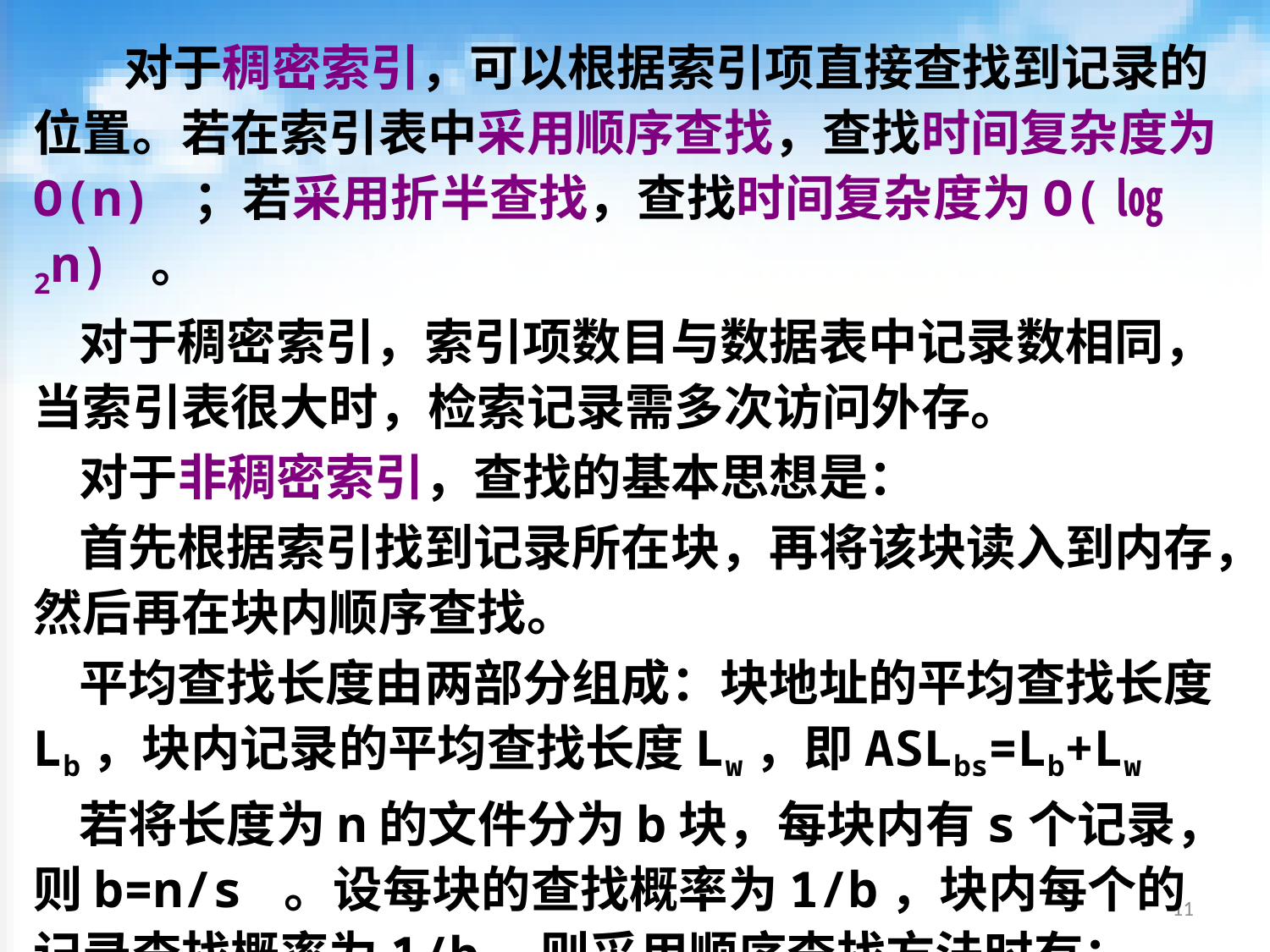

对于稠密索引，可以根据索引项直接查找到记录的位置。若在索引表中采用顺序查找，查找时间复杂度为O(n) ；若采用折半查找，查找时间复杂度为O(㏒2n) 。
   对于稠密索引，索引项数目与数据表中记录数相同，当索引表很大时，检索记录需多次访问外存。
   对于非稠密索引，查找的基本思想是：
   首先根据索引找到记录所在块，再将该块读入到内存，然后再在块内顺序查找。
   平均查找长度由两部分组成：块地址的平均查找长度Lb，块内记录的平均查找长度Lw，即ASLbs=Lb+Lw
   若将长度为n的文件分为b块，每块内有s个记录，则b=n/s 。设每块的查找概率为1/b，块内每个的记录查找概率为1/b，则采用顺序查找方法时有：
11